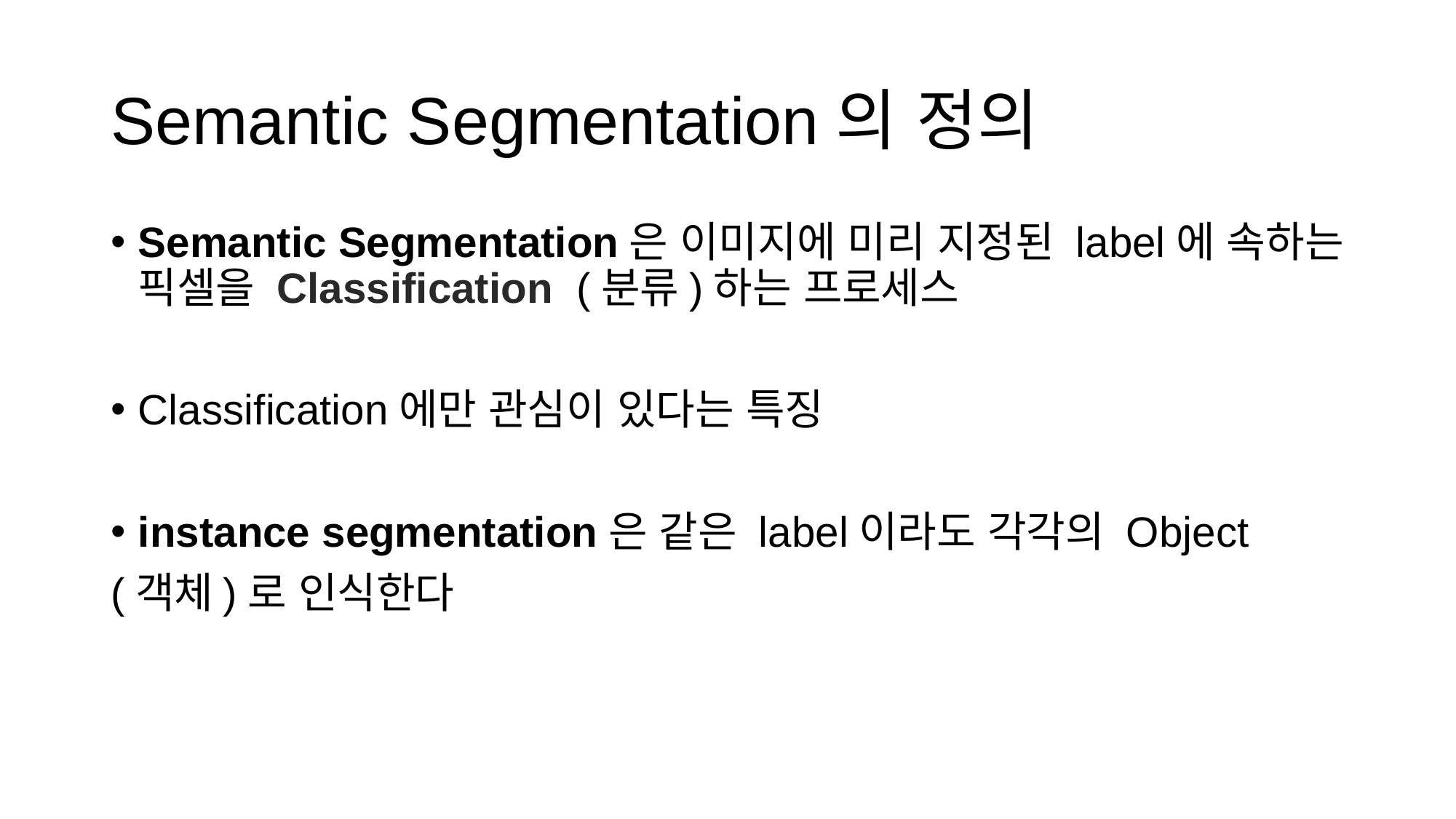

# Semantic Segmentation의 정의
Semantic Segmentation은 이미지에 미리 지정된 label에 속하는 픽셀을 Classification  (분류)하는 프로세스

Classification에만 관심이 있다는 특징

instance segmentation은 같은 label이라도 각각의 Object
(객체)로 인식한다